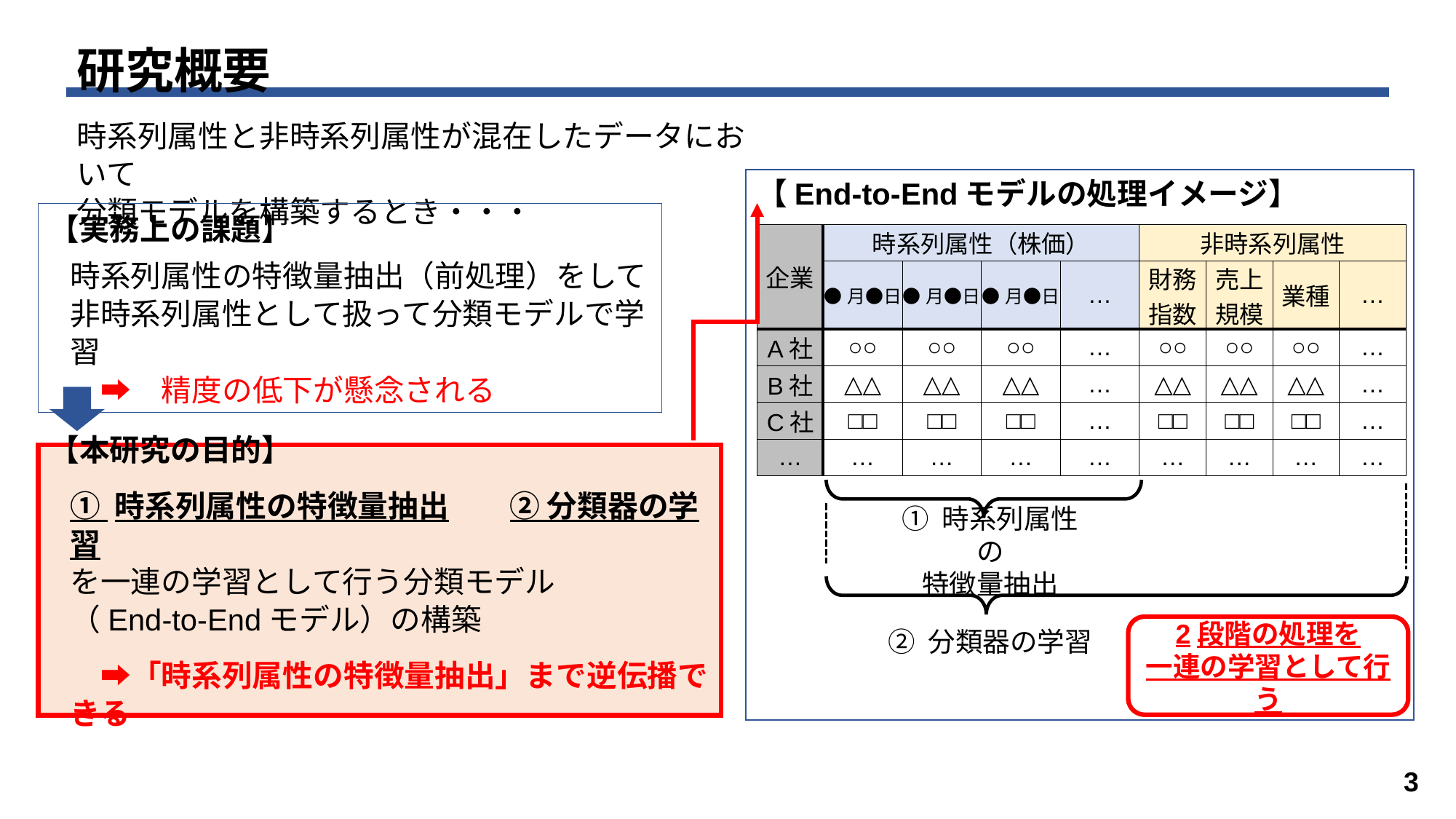

研究概要
時系列属性と非時系列属性が混在したデータにおいて
分類モデルを構築するとき・・・
【End-to-Endモデルの処理イメージ】
【実務上の課題】
時系列属性の特徴量抽出（前処理）をして
非時系列属性として扱って分類モデルで学習
　➡　精度の低下が懸念される
| 企業 | 時系列属性（株価） |  |  |  | 非時系列属性 |  |  |  |
| --- | --- | --- | --- | --- | --- | --- | --- | --- |
|  | ●月●日 | ●月●日 | ●月●日 | … | 財務 指数 | 売上 規模 | 業種 | … |
| A社 | ○○ | ○○ | ○○ | … | ○○ | ○○ | ○○ | … |
| B社 | △△ | △△ | △△ | … | △△ | △△ | △△ | … |
| C社 | □□ | □□ | □□ | … | □□ | □□ | □□ | … |
| … | … | … | … | … | … | … | … | … |

【本研究の目的】
① 時系列属性の特徴量抽出　　② 分類器の学習
を一連の学習として行う分類モデル
（End-to-Endモデル）の構築
　➡「時系列属性の特徴量抽出」まで逆伝播できる
① 時系列属性の
特徴量抽出
② 分類器の学習
2段階の処理を
一連の学習として行う
3